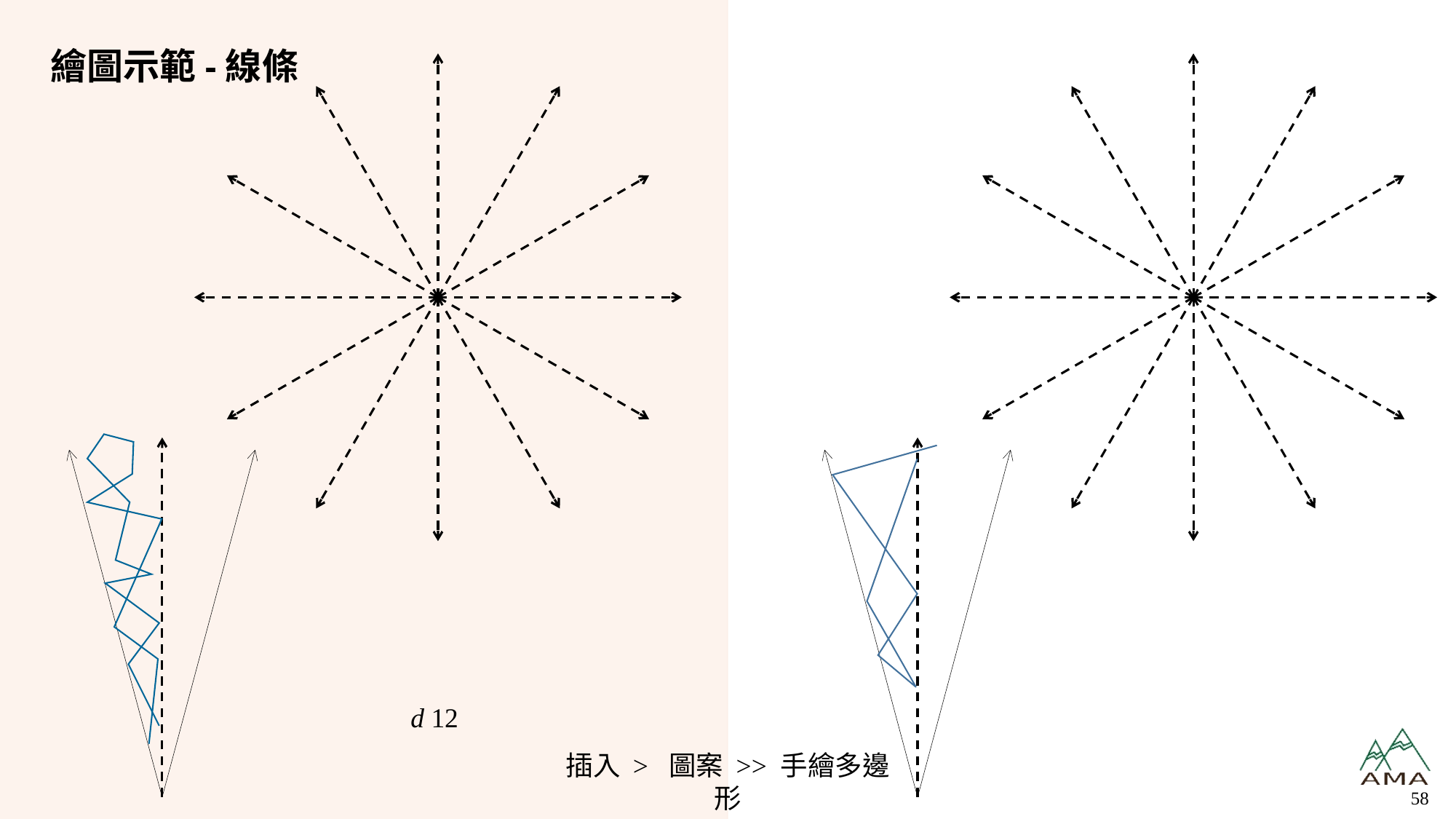

# 繪圖示範-線條

d 12
插入 >  圖案 >> 手繪多邊形
58